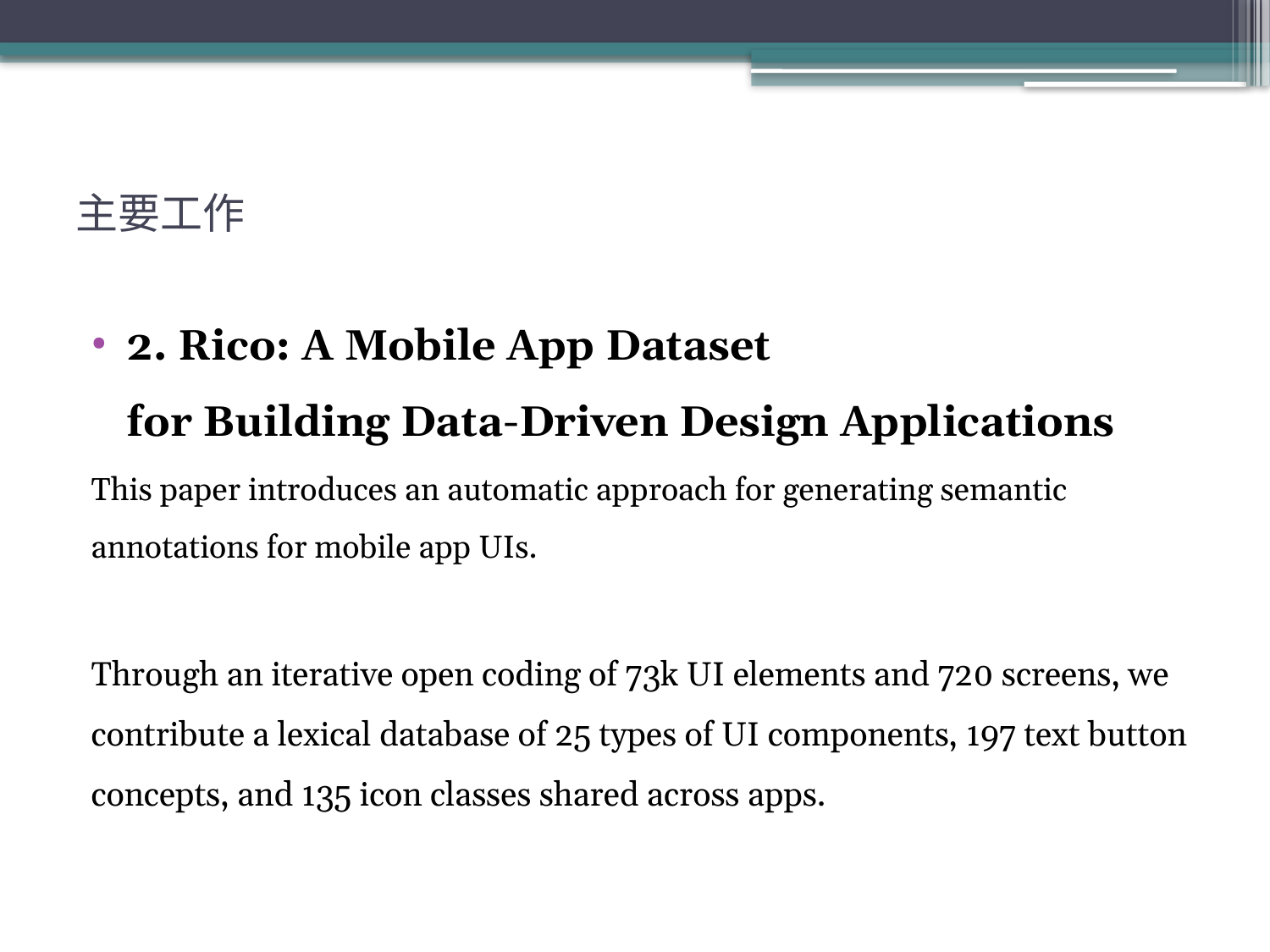

# 主要工作
2. Rico: A Mobile App Dataset
for Building Data-Driven Design Applications
This paper introduces an automatic approach for generating semantic annotations for mobile app UIs.

Through an iterative open coding of 73k UI elements and 720 screens, we contribute a lexical database of 25 types of UI components, 197 text button concepts, and 135 icon classes shared across apps.